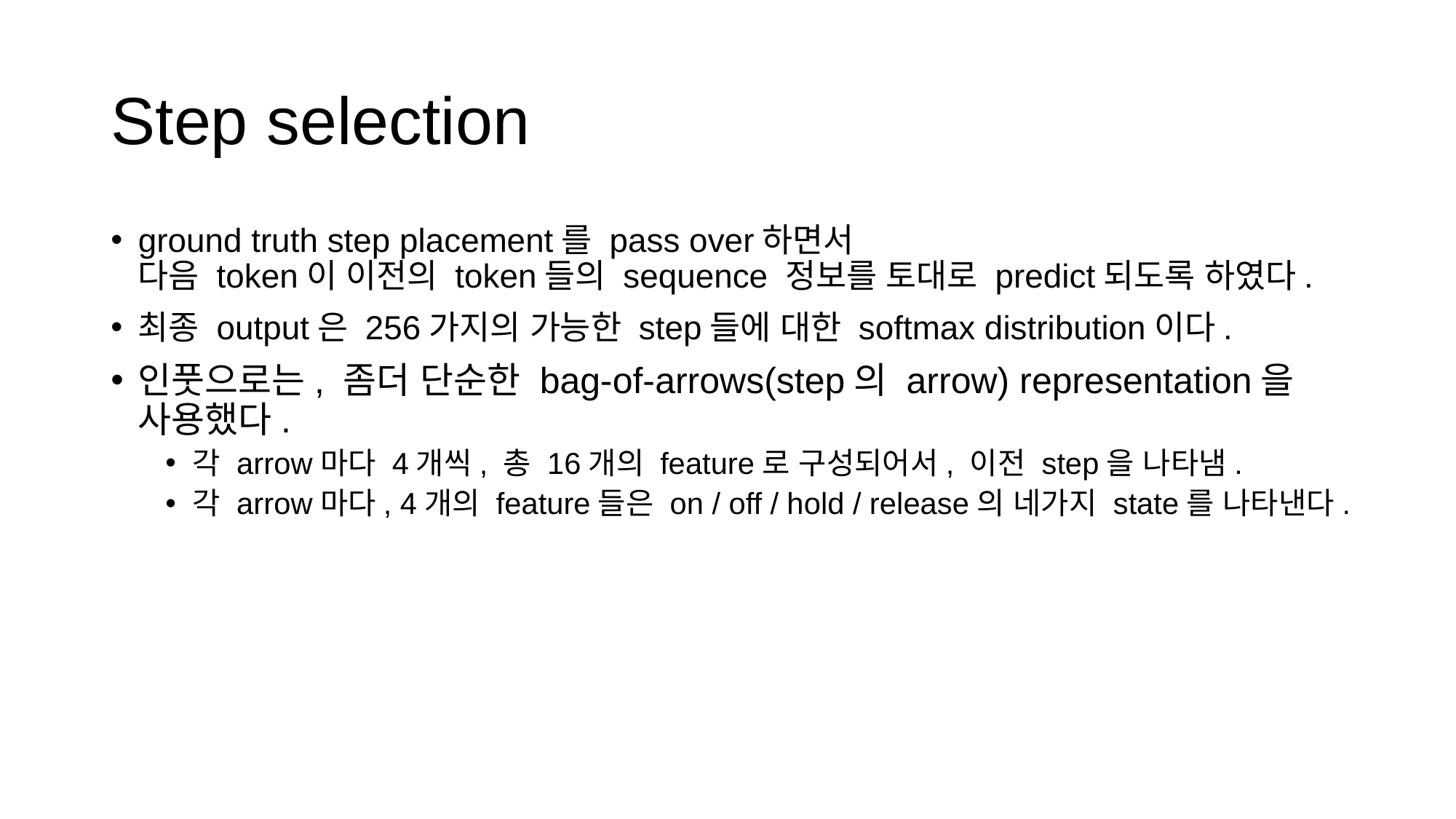

# Step selection
ground truth step placement를 pass over하면서
다음 token이 이전의 token들의 sequence 정보를 토대로 predict되도록 하였다.
최종 output은 256가지의 가능한 step들에 대한 softmax distribution이다.
인풋으로는, 좀더 단순한 bag-of-arrows(step의 arrow) representation을 사용했다.
각 arrow마다 4개씩, 총 16개의 feature로 구성되어서, 이전 step을 나타냄.
각 arrow마다, 4개의 feature들은 on / off / hold / release의 네가지 state를 나타낸다.